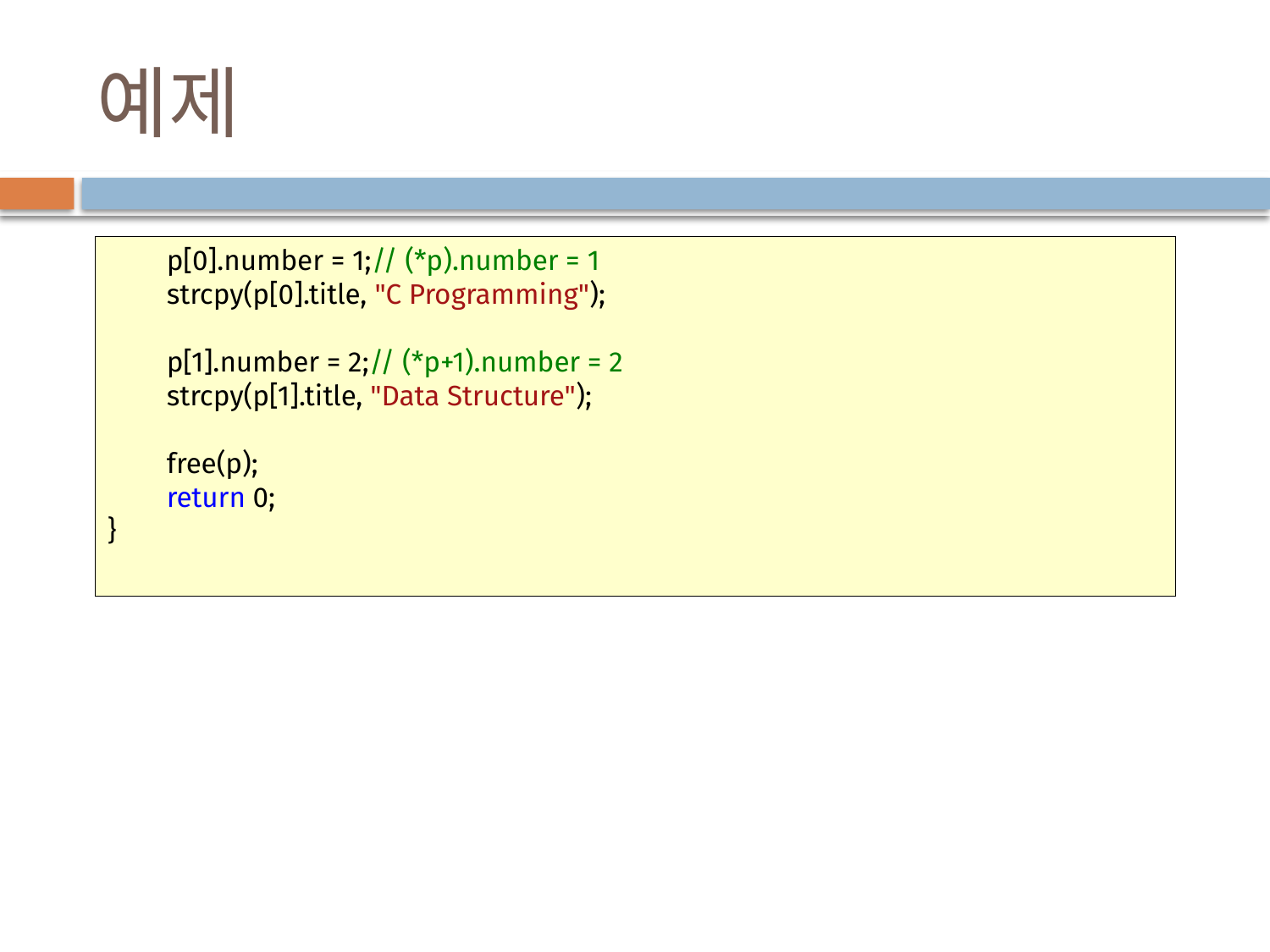

# 예제
        p[0].number = 1;// (*p).number = 1
        strcpy(p[0].title, "C Programming");

        p[1].number = 2;// (*p+1).number = 2
        strcpy(p[1].title, "Data Structure");

        free(p);
        return 0;
}